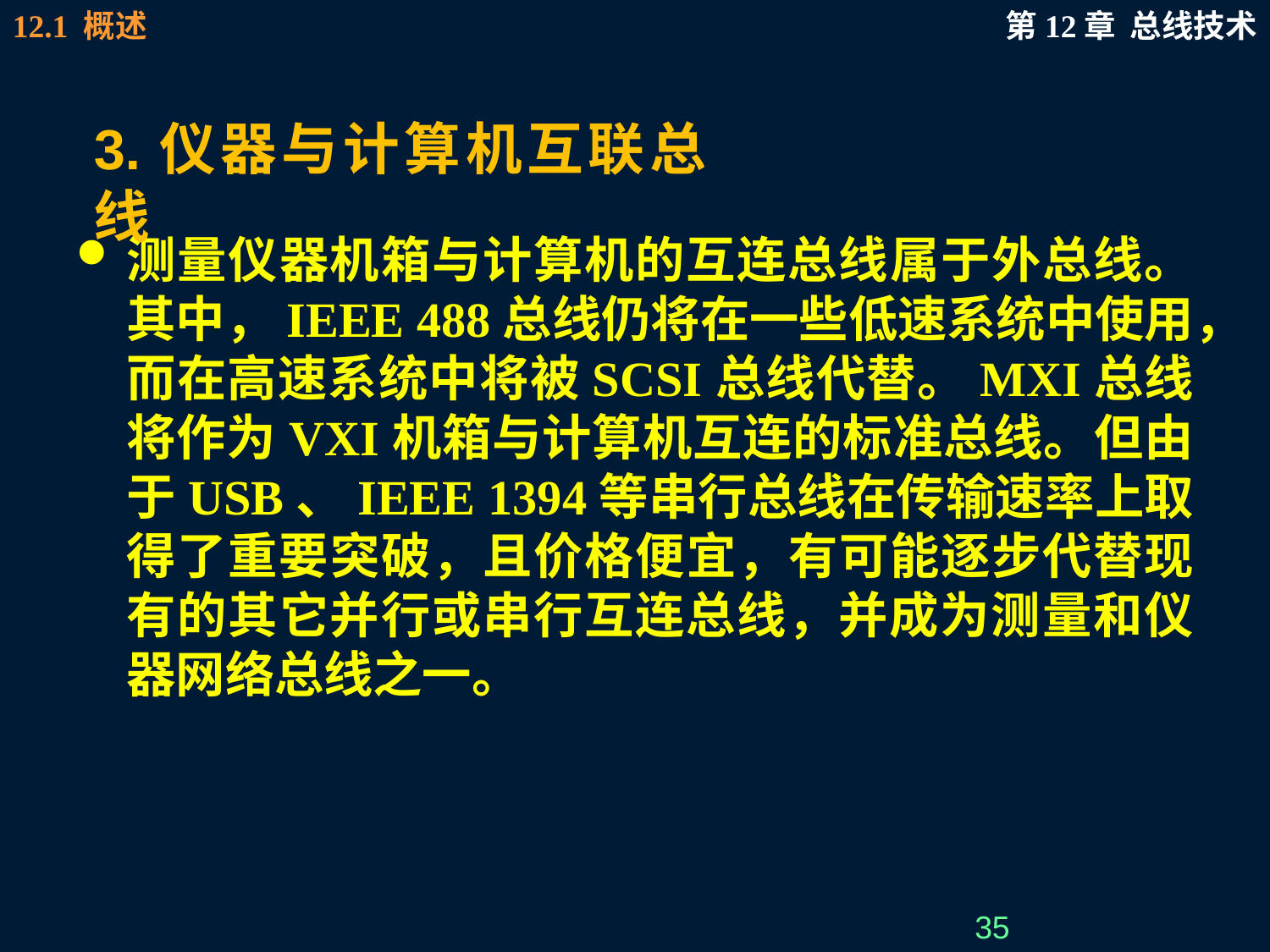

3.仪器与计算机互联总线
测量仪器机箱与计算机的互连总线属于外总线。其中，IEEE 488总线仍将在一些低速系统中使用，而在高速系统中将被SCSI总线代替。MXI总线将作为VXI机箱与计算机互连的标准总线。但由于USB、IEEE 1394等串行总线在传输速率上取得了重要突破，且价格便宜，有可能逐步代替现有的其它并行或串行互连总线，并成为测量和仪器网络总线之一。